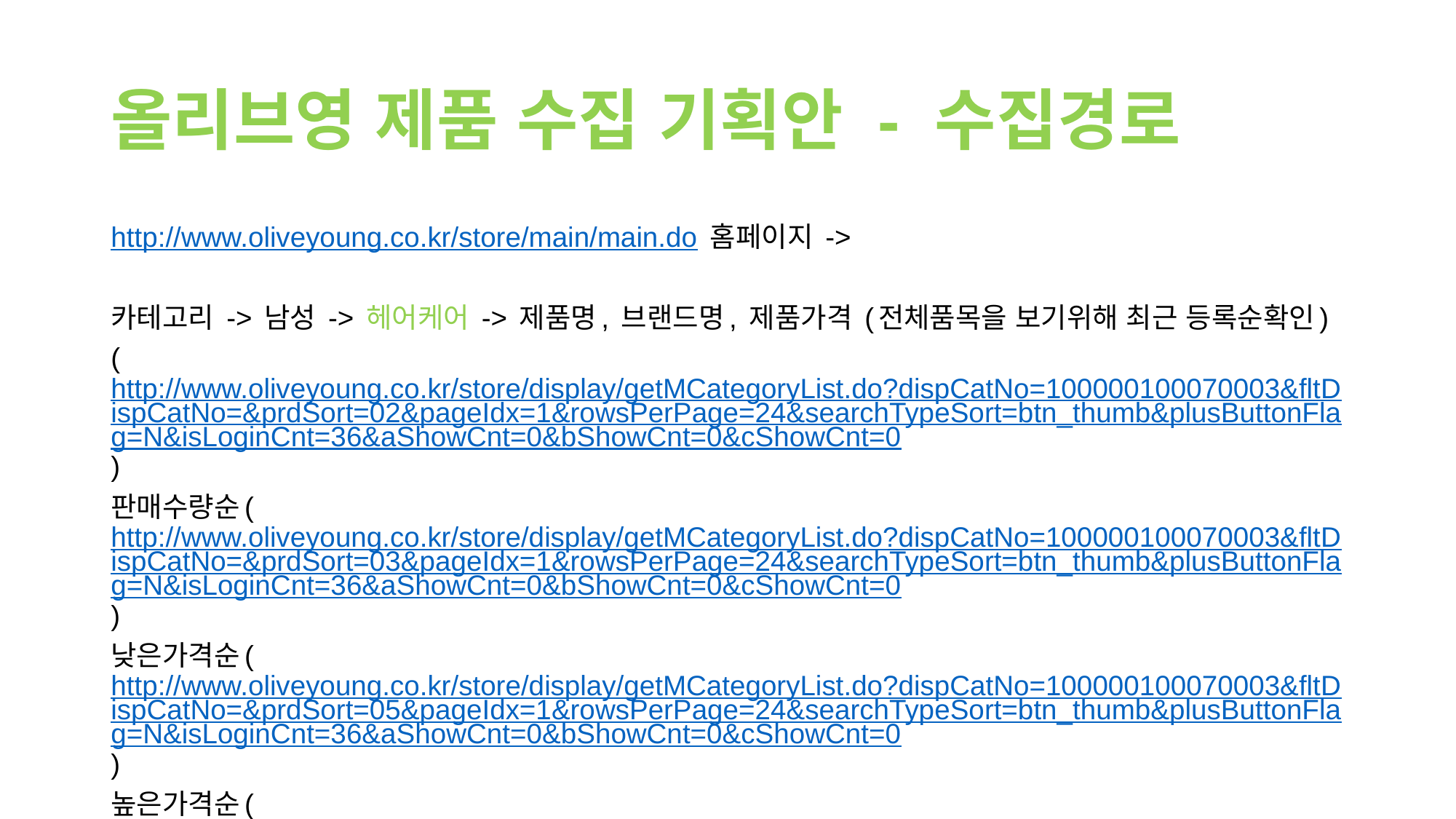

# 올리브영 제품 수집 기획안 - 수집경로
http://www.oliveyoung.co.kr/store/main/main.do 홈페이지 ->

카테고리 -> 남성 -> 헤어케어 -> 제품명, 브랜드명, 제품가격 (전체품목을 보기위해 최근 등록순확인)
(http://www.oliveyoung.co.kr/store/display/getMCategoryList.do?dispCatNo=100000100070003&fltDispCatNo=&prdSort=02&pageIdx=1&rowsPerPage=24&searchTypeSort=btn_thumb&plusButtonFlag=N&isLoginCnt=36&aShowCnt=0&bShowCnt=0&cShowCnt=0)
판매수량순(http://www.oliveyoung.co.kr/store/display/getMCategoryList.do?dispCatNo=100000100070003&fltDispCatNo=&prdSort=03&pageIdx=1&rowsPerPage=24&searchTypeSort=btn_thumb&plusButtonFlag=N&isLoginCnt=36&aShowCnt=0&bShowCnt=0&cShowCnt=0)
낮은가격순(http://www.oliveyoung.co.kr/store/display/getMCategoryList.do?dispCatNo=100000100070003&fltDispCatNo=&prdSort=05&pageIdx=1&rowsPerPage=24&searchTypeSort=btn_thumb&plusButtonFlag=N&isLoginCnt=36&aShowCnt=0&bShowCnt=0&cShowCnt=0)
높은가격순(http://www.oliveyoung.co.kr/store/display/getMCategoryList.do?dispCatNo=100000100070003&fltDispCatNo=&prdSort=06&pageIdx=1&rowsPerPage=24&searchTypeSort=btn_thumb&plusButtonFlag=N&isLoginCnt=36&aShowCnt=0&bShowCnt=0&cShowCnt=0